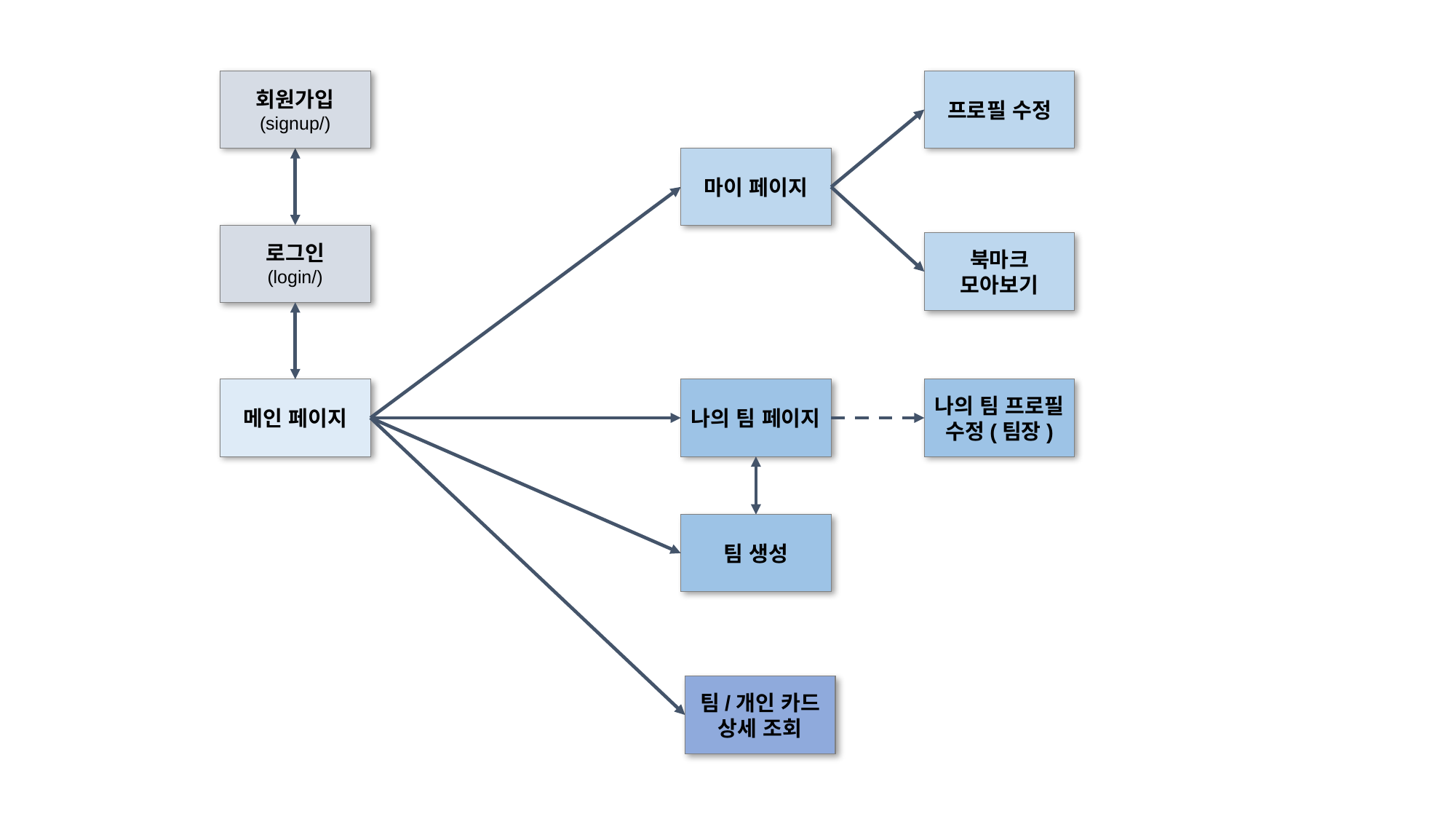

회원가입
(signup/)
프로필 수정
마이 페이지
로그인
(login/)
북마크
모아보기
메인 페이지
나의 팀 페이지
나의 팀 프로필 수정(팀장)
팀 생성
팀/개인 카드 상세 조회